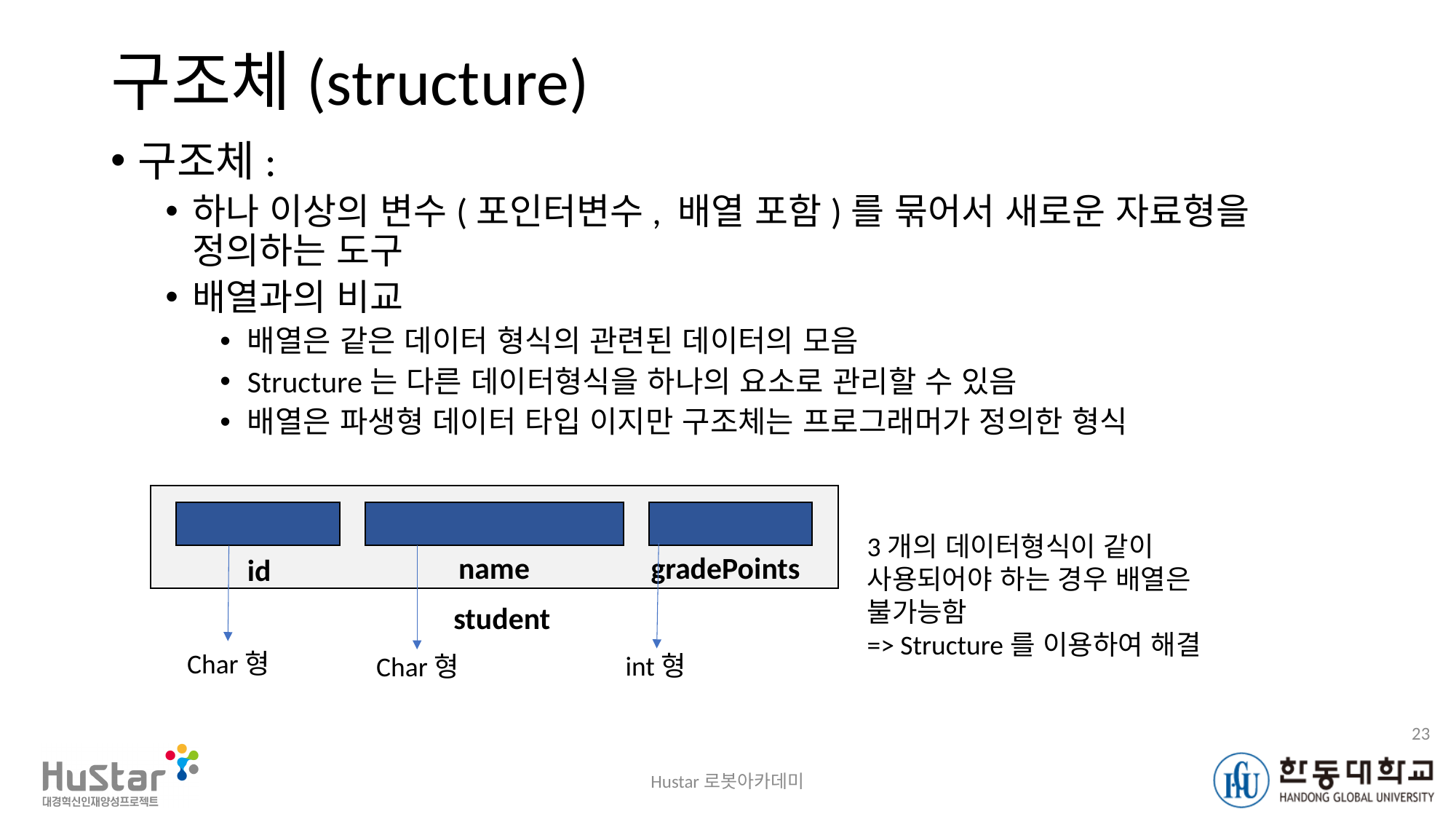

# 구조체(structure)
구조체:
하나 이상의 변수(포인터변수, 배열 포함)를 묶어서 새로운 자료형을 정의하는 도구
배열과의 비교
배열은 같은 데이터 형식의 관련된 데이터의 모음
Structure는 다른 데이터형식을 하나의 요소로 관리할 수 있음
배열은 파생형 데이터 타입 이지만 구조체는 프로그래머가 정의한 형식

3개의 데이터형식이 같이 사용되어야 하는 경우 배열은 불가능함
=> Structure를 이용하여 해결
name
gradePoints
id
student
Char형
int형
Char형
23
Hustar로봇아카데미